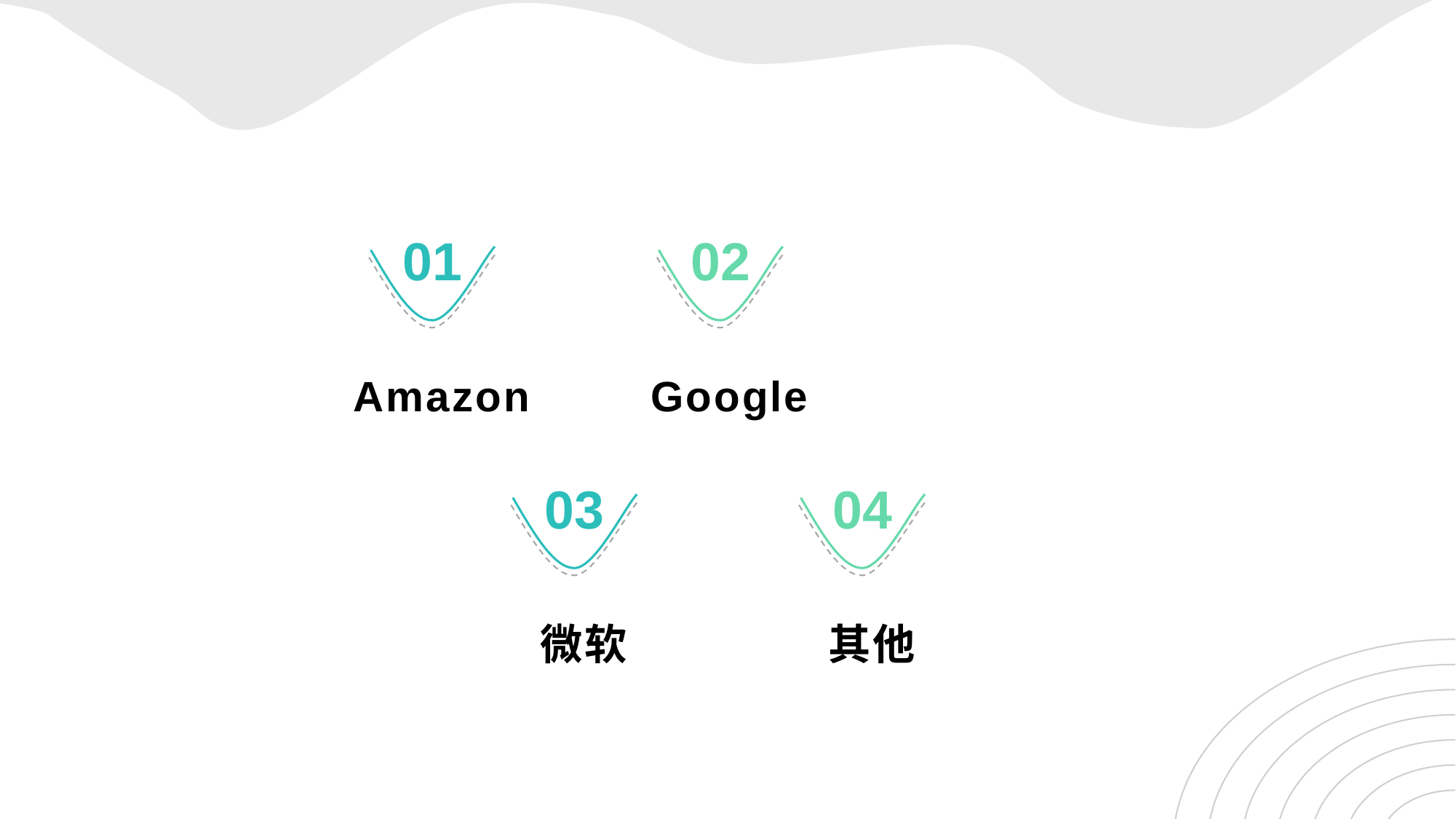

01
02

Amazon
Google
03
04

微软
其他